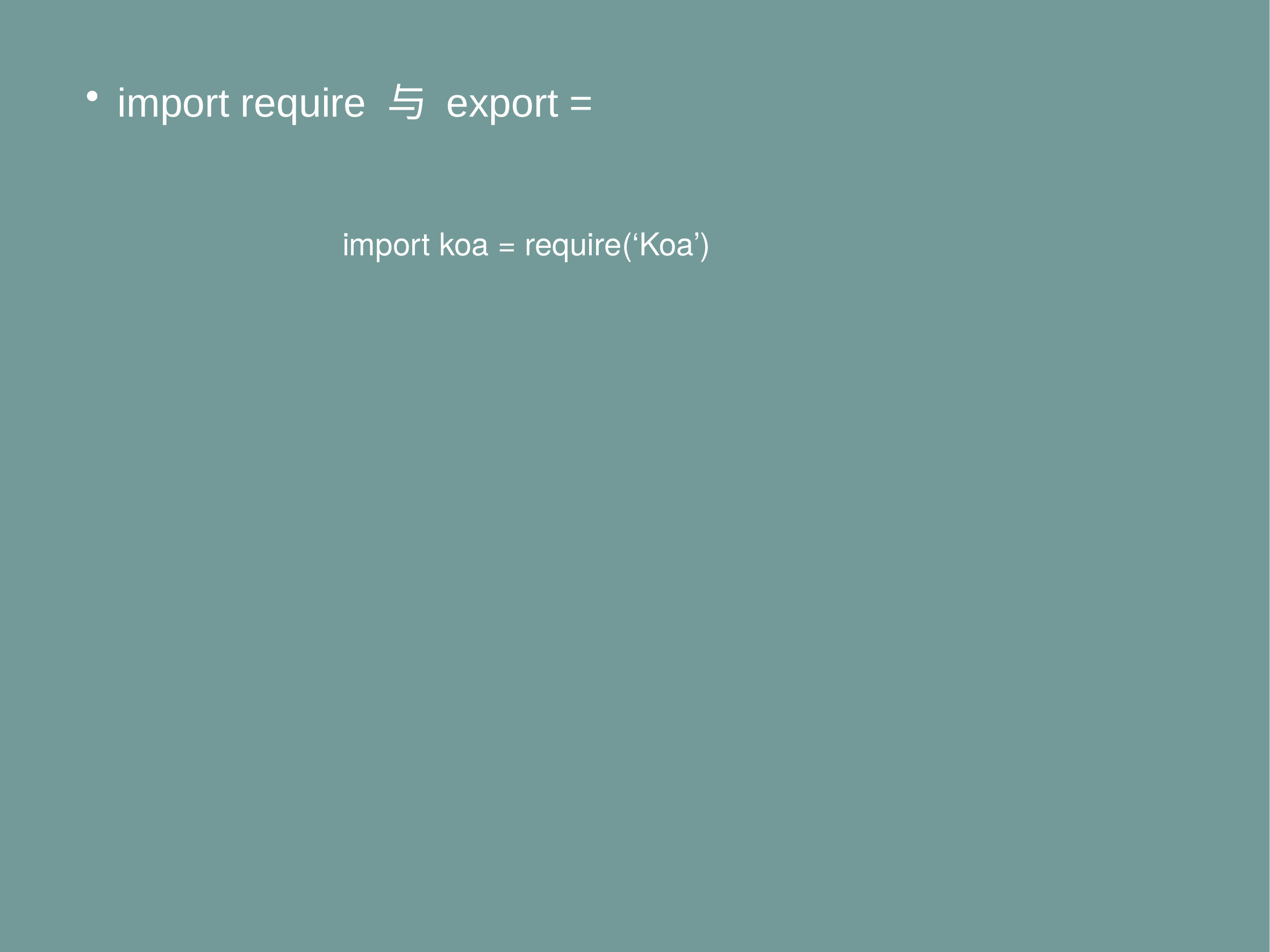

import require 与 export =
import koa = require(‘Koa’)